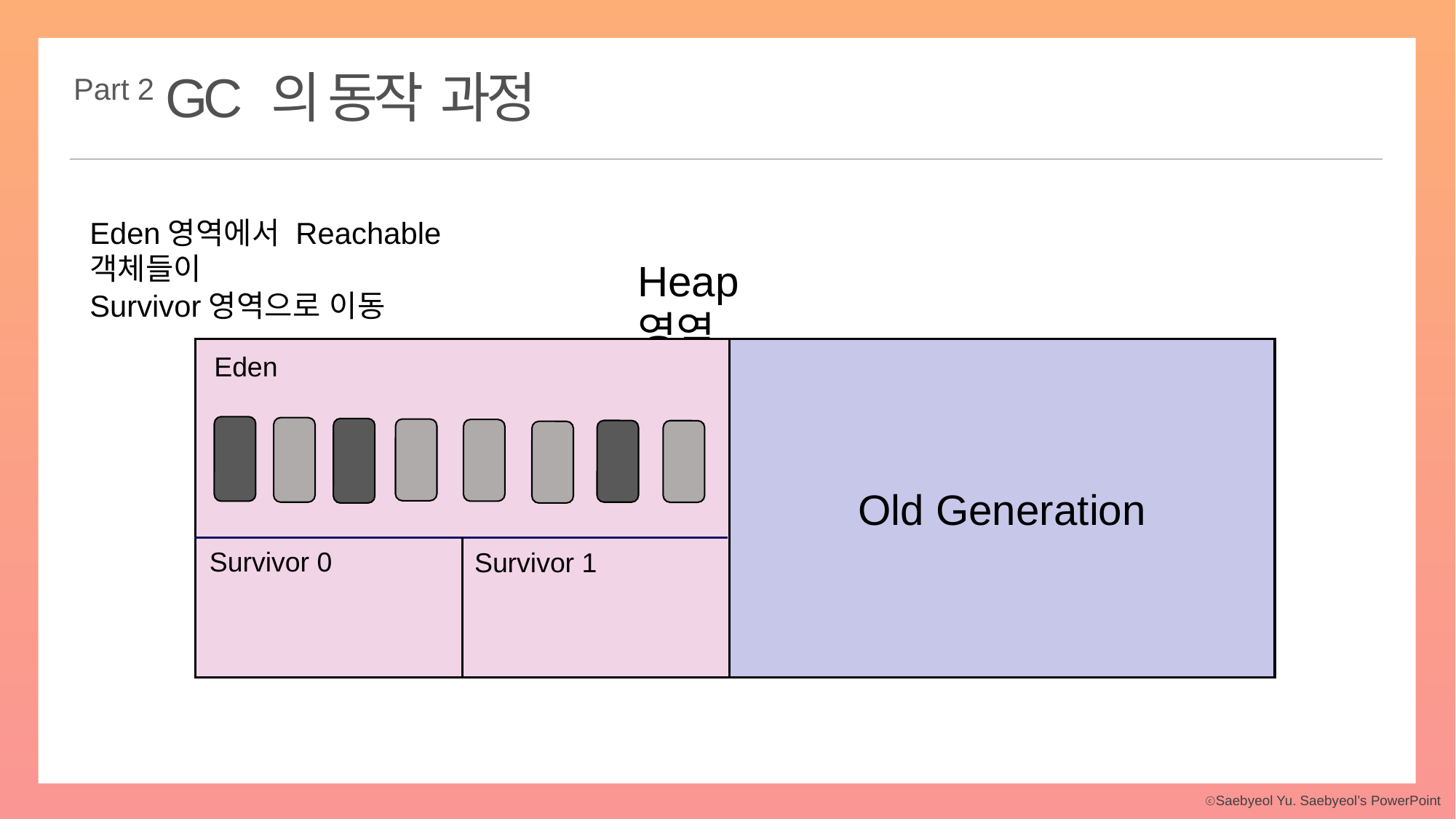

GC 의 동작  과정
Part 2
Eden영역에서 Reachable객체들이
Survivor영역으로 이동
Heap영역
1
1
1

Old Generation
Eden

2
2
2
주를 입력하세요
주를 입력하세요
Survivor 0
Survivor 1
3
3
3
주제를 입력하세요
주제를 입력하세요